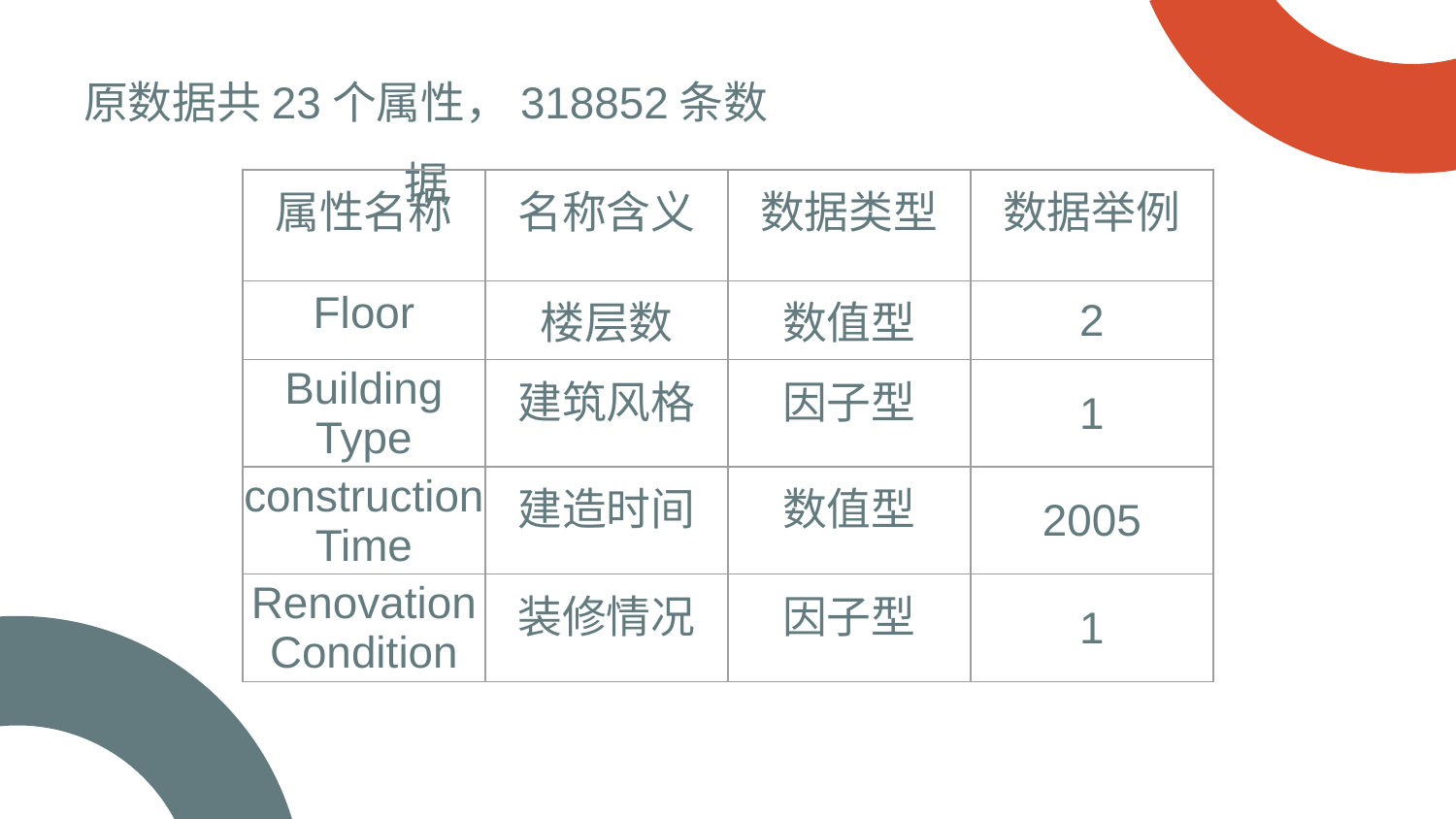

原数据共23个属性，318852条数据
| 属性名称 | 名称含义 | 数据类型 | 数据举例 |
| --- | --- | --- | --- |
| Floor | 楼层数 | 数值型 | 2 |
| Building Type | 建筑风格 | 因子型 | 1 |
| constructionTime | 建造时间 | 数值型 | 2005 |
| Renovation Condition | 装修情况 | 因子型 | 1 |